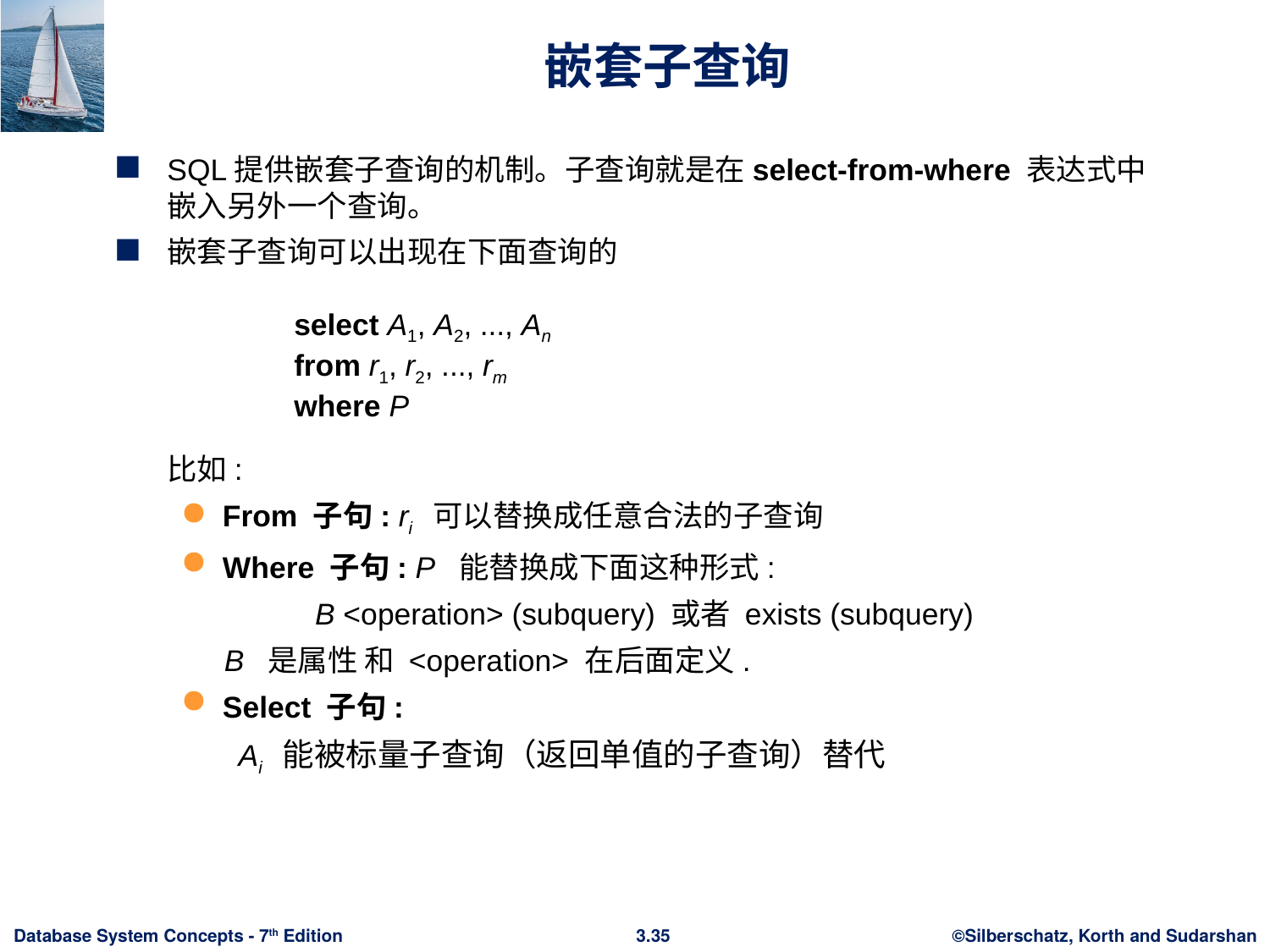

# 嵌套子查询
SQL提供嵌套子查询的机制。子查询就是在select-from-where 表达式中嵌入另外一个查询。
嵌套子查询可以出现在下面查询的
	select A1, A2, ..., An
	from r1, r2, ..., rm
	where P
比如:
From 子句: ri  可以替换成任意合法的子查询
Where 子句: P  能替换成下面这种形式:
                B <operation> (subquery) 或者 exists (subquery)
     B  是属性 和 <operation> 在后面定义.
Select 子句:
Ai  能被标量子查询（返回单值的子查询）替代